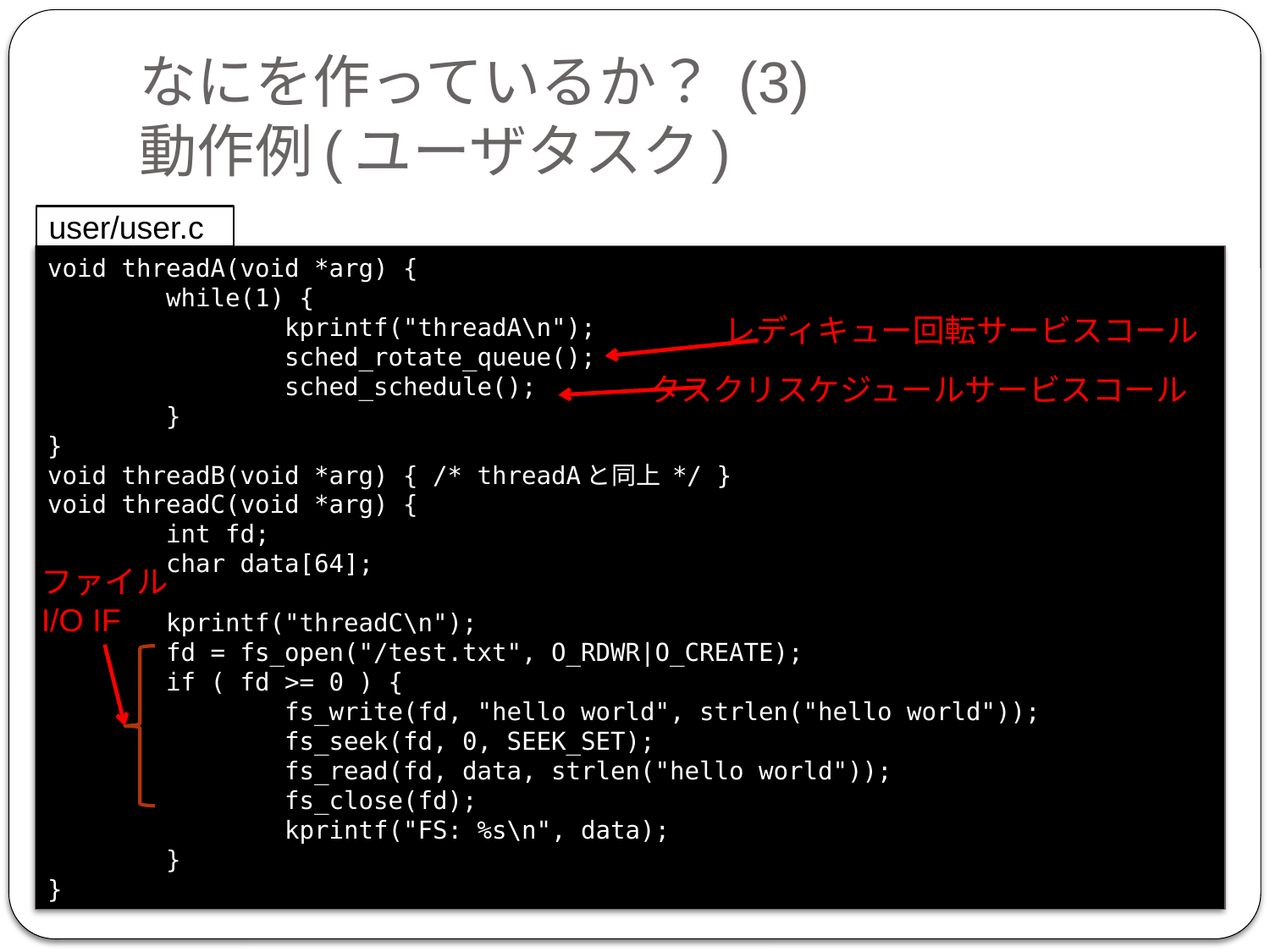

# なにを作っているか？ (3) 動作例(ユーザタスク)
user/user.c
void threadA(void *arg) {
        while(1) {
                kprintf("threadA\n");
                sched_rotate_queue();
                sched_schedule();
        }
}
void threadB(void *arg) { /* threadAと同上 */ }
void threadC(void *arg) {
        int fd;
        char data[64];

        kprintf("threadC\n");
        fd = fs_open("/test.txt", O_RDWR|O_CREATE);
        if ( fd >= 0 ) {
                fs_write(fd, "hello world", strlen("hello world"));
                fs_seek(fd, 0, SEEK_SET);
                fs_read(fd, data, strlen("hello world"));
                fs_close(fd);
                kprintf("FS: %s\n", data);
        }
}
レディキュー回転サービスコール
タスクリスケジュールサービスコール
ファイル
I/O IF